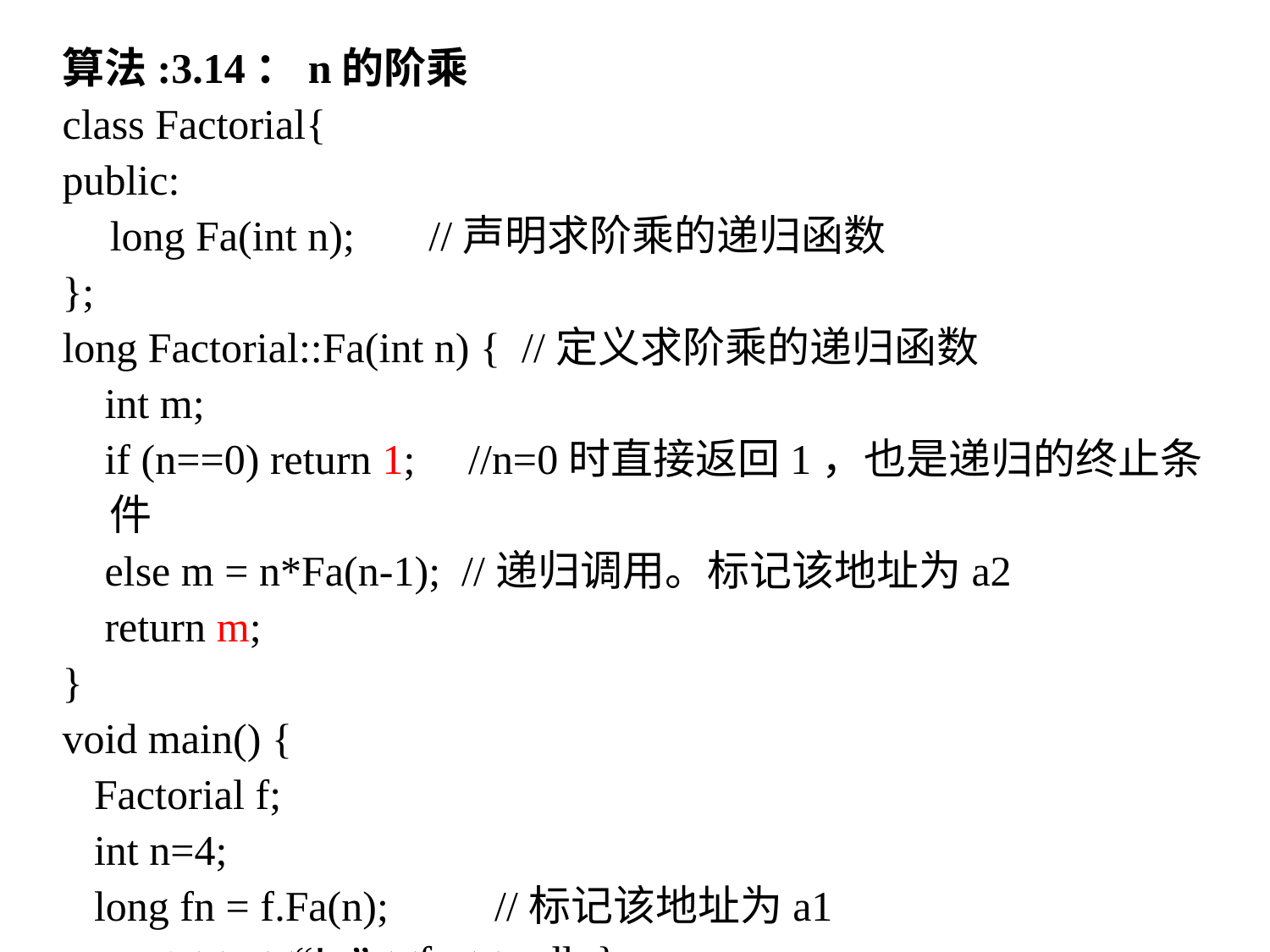

算法:3.14：n的阶乘
class Factorial{
public:
	long Fa(int n);       //声明求阶乘的递归函数
};
long Factorial::Fa(int n) {  //定义求阶乘的递归函数
    int m;
    if (n==0) return 1;     //n=0时直接返回1，也是递归的终止条件
    else m = n*Fa(n-1);  //递归调用。标记该地址为a2
    return m;
}
void main() {
   Factorial f;
   int n=4;
   long fn = f.Fa(n);          //标记该地址为a1
    cout<<n<<“!=”<<fn<<endl; }